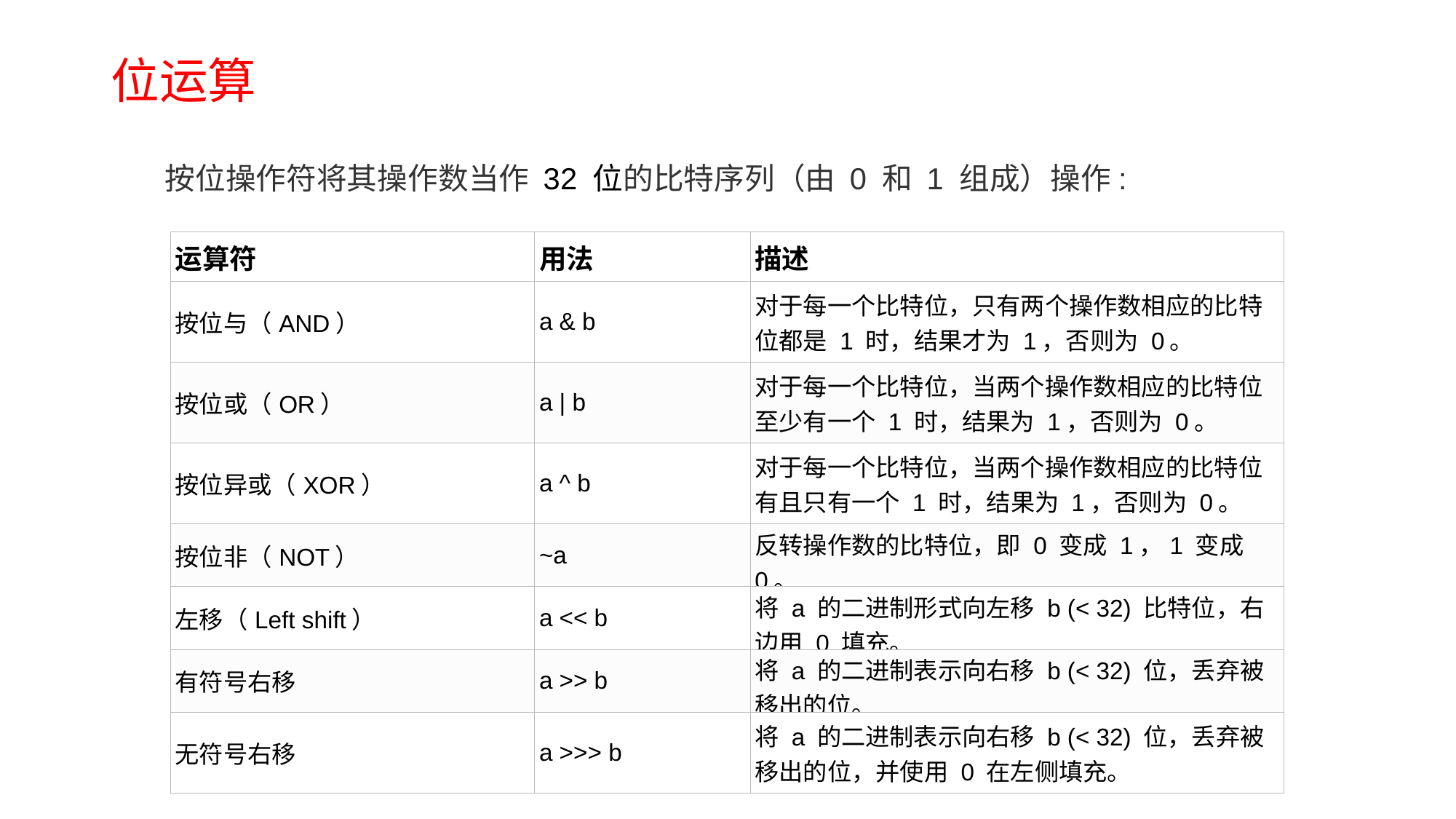

# 位运算
按位操作符将其操作数当作 32 位的比特序列（由 0 和 1 组成）操作:
| 运算符 | 用法 | 描述 |
| --- | --- | --- |
| 按位与（AND） | a & b | 对于每一个比特位，只有两个操作数相应的比特位都是 1 时，结果才为 1，否则为 0。 |
| 按位或（OR） | a | b | 对于每一个比特位，当两个操作数相应的比特位至少有一个 1 时，结果为 1，否则为 0。 |
| 按位异或（XOR） | a ^ b | 对于每一个比特位，当两个操作数相应的比特位有且只有一个 1 时，结果为 1，否则为 0。 |
| 按位非（NOT） | ~a | 反转操作数的比特位，即 0 变成 1，1 变成 0。 |
| 左移（Left shift） | a << b | 将 a 的二进制形式向左移 b (< 32) 比特位，右边用 0 填充。 |
| 有符号右移 | a >> b | 将 a 的二进制表示向右移 b (< 32) 位，丢弃被移出的位。 |
| 无符号右移 | a >>> b | 将 a 的二进制表示向右移 b (< 32) 位，丢弃被移出的位，并使用 0 在左侧填充。 |